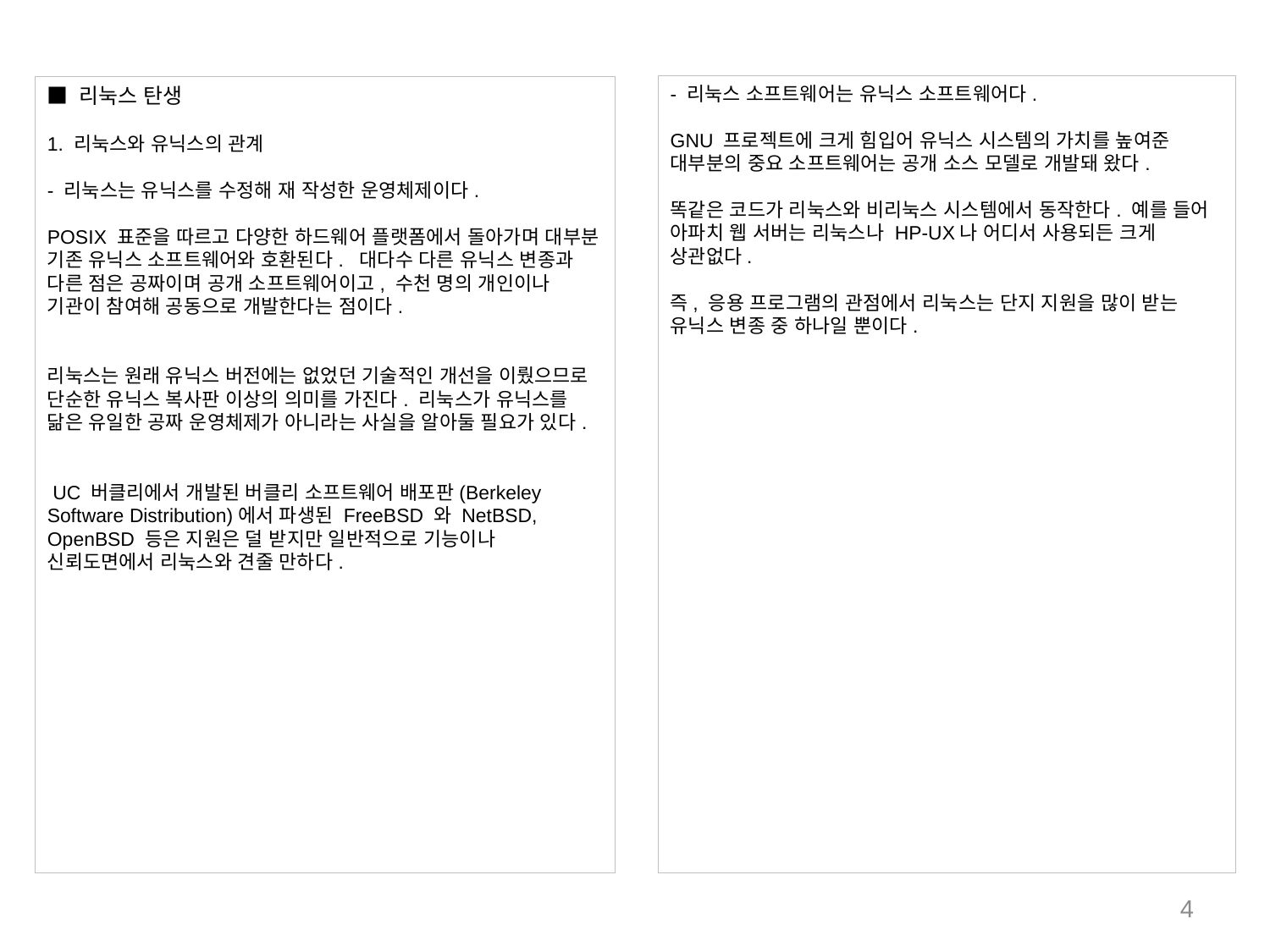

- 리눅스 소프트웨어는 유닉스 소프트웨어다.

GNU 프로젝트에 크게 힘입어 유닉스 시스템의 가치를 높여준 대부분의 중요 소프트웨어는 공개 소스 모델로 개발돼 왔다.

똑같은 코드가 리눅스와 비리눅스 시스템에서 동작한다. 예를 들어 아파치 웹 서버는 리눅스나 HP-UX나 어디서 사용되든 크게 상관없다.

즉, 응용 프로그램의 관점에서 리눅스는 단지 지원을 많이 받는 유닉스 변종 중 하나일 뿐이다.

■ 리눅스 탄생

1. 리눅스와 유닉스의 관계

- 리눅스는 유닉스를 수정해 재 작성한 운영체제이다.

POSIX 표준을 따르고 다양한 하드웨어 플랫폼에서 돌아가며 대부분 기존 유닉스 소프트웨어와 호환된다.  대다수 다른 유닉스 변종과 다른 점은 공짜이며 공개 소프트웨어이고, 수천 명의 개인이나 기관이 참여해 공동으로 개발한다는 점이다.

리눅스는 원래 유닉스 버전에는 없었던 기술적인 개선을 이뤘으므로 단순한 유닉스 복사판 이상의 의미를 가진다. 리눅스가 유닉스를 닮은 유일한 공짜 운영체제가 아니라는 사실을 알아둘 필요가 있다.

 UC 버클리에서 개발된 버클리 소프트웨어 배포판(Berkeley Software Distribution)에서 파생된 FreeBSD 와 NetBSD, OpenBSD 등은 지원은 덜 받지만 일반적으로 기능이나 신뢰도면에서 리눅스와 견줄 만하다.

4